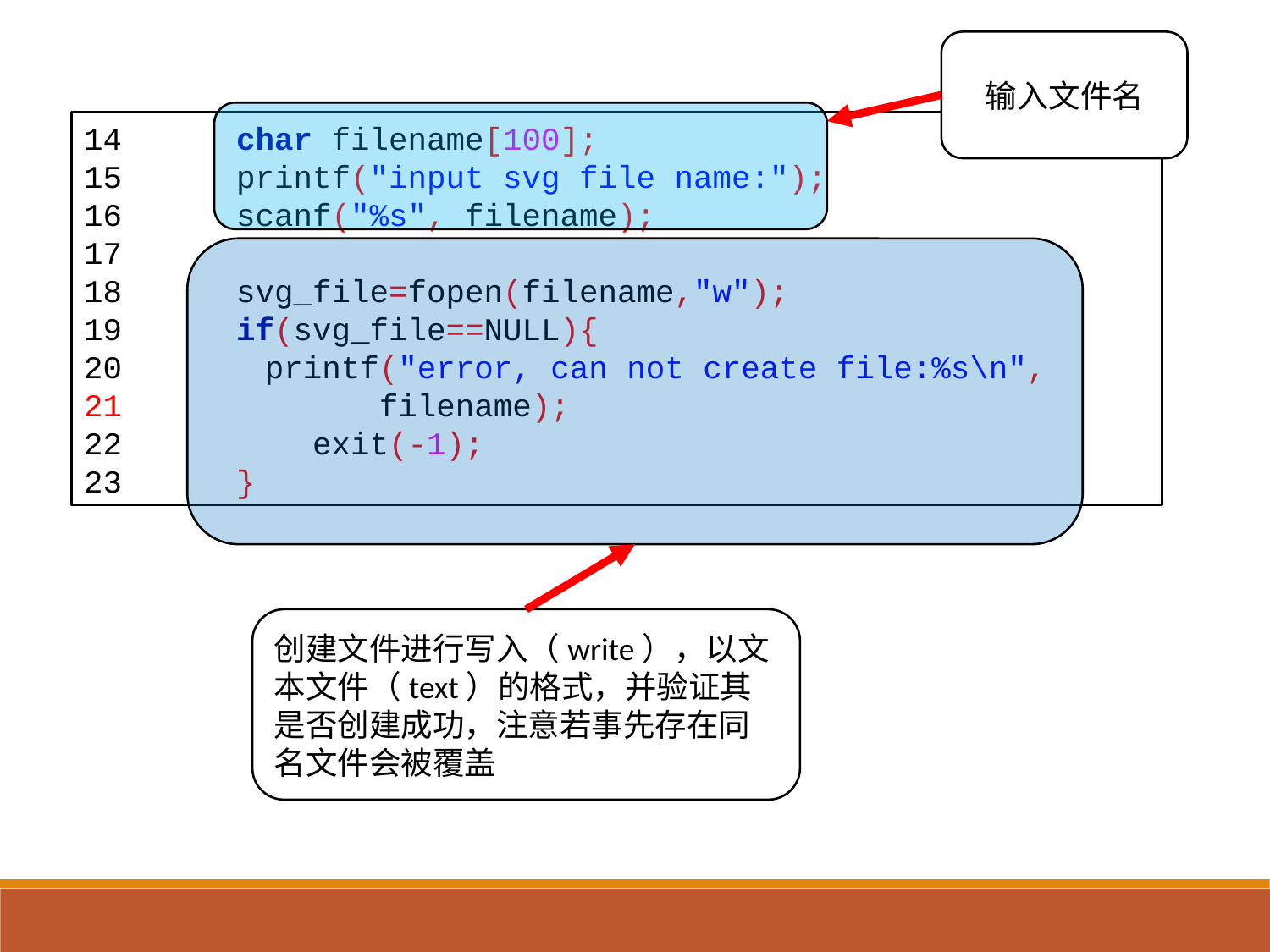

输入文件名

14      char filename[100];
15      printf("input svg file name:");
16      scanf("%s", filename);
17
18      svg_file=fopen(filename,"w");
19      if(svg_file==NULL){
       printf("error, can not create file:%s\n",
             filename);
22          exit(-1);
23      }

创建文件进行写入（write），以文本文件（text）的格式，并验证其是否创建成功，注意若事先存在同名文件会被覆盖